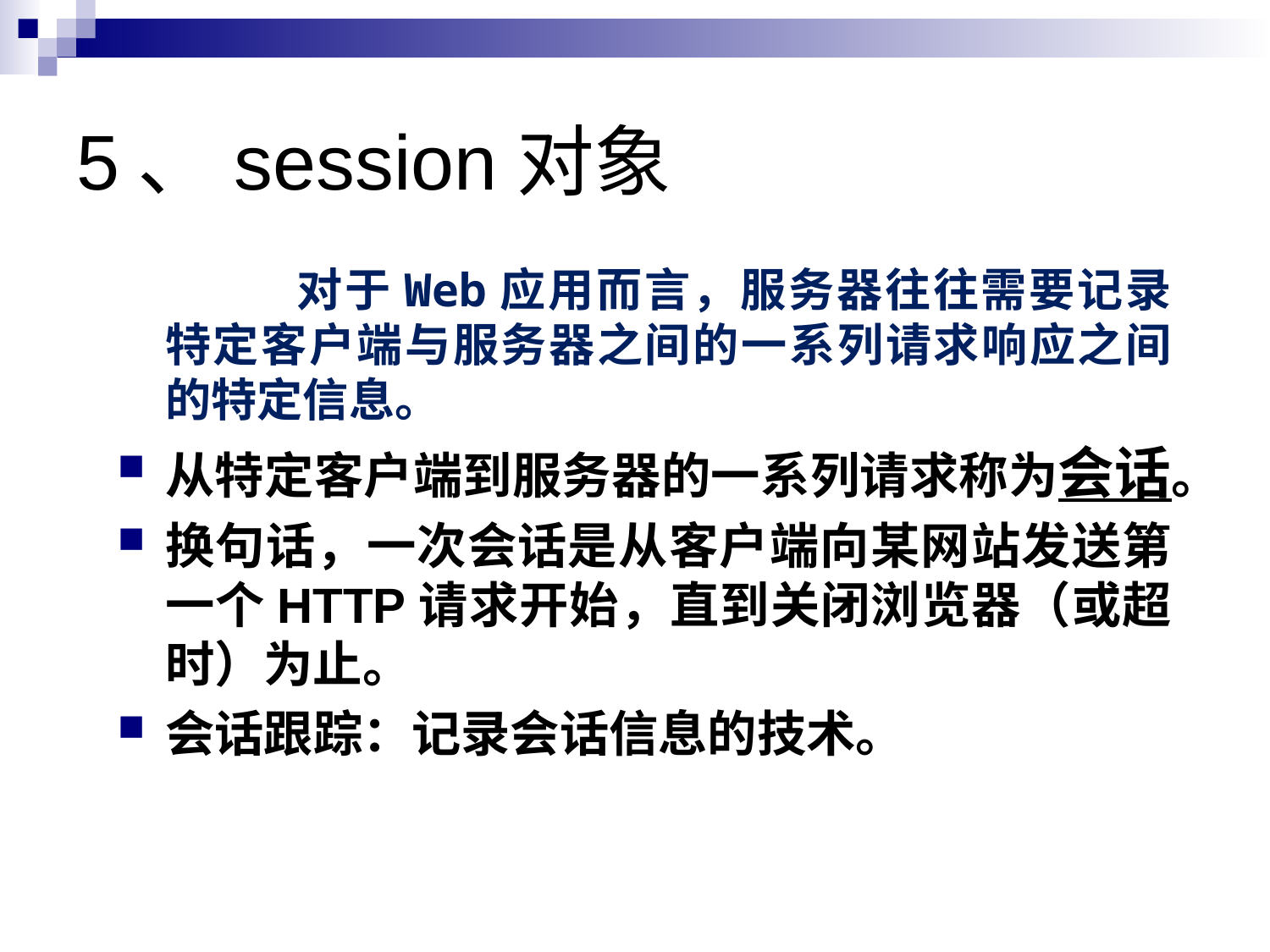

# 5、session对象
		对于Web应用而言，服务器往往需要记录特定客户端与服务器之间的一系列请求响应之间的特定信息。
从特定客户端到服务器的一系列请求称为会话。
换句话，一次会话是从客户端向某网站发送第一个HTTP请求开始，直到关闭浏览器（或超时）为止。
会话跟踪：记录会话信息的技术。
28